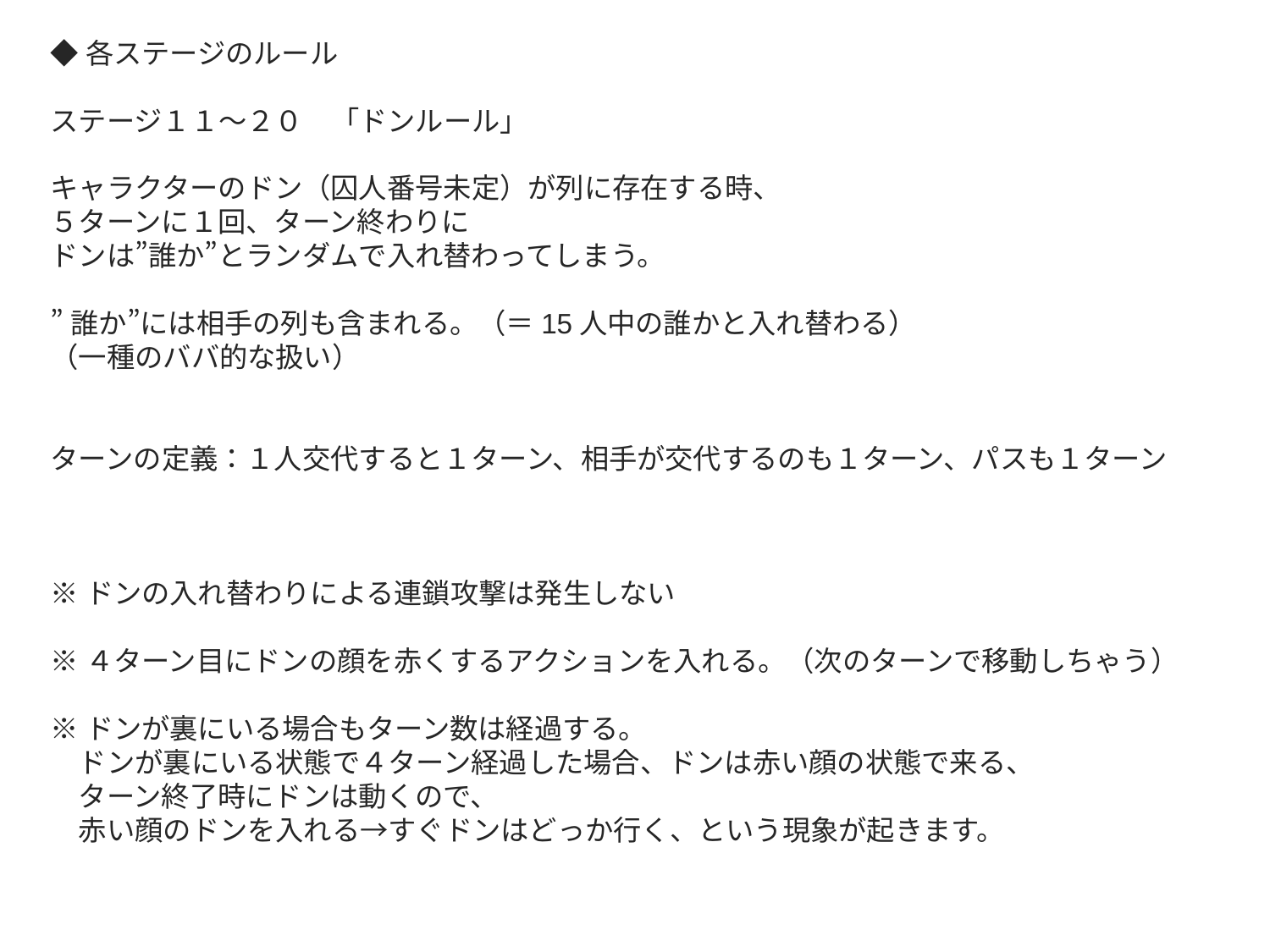

◆各ステージのルール

ステージ１１〜２０　「ドンルール」

キャラクターのドン（囚人番号未定）が列に存在する時、
５ターンに１回、ターン終わりに
ドンは”誰か”とランダムで入れ替わってしまう。

”誰か”には相手の列も含まれる。（＝15人中の誰かと入れ替わる）
（一種のババ的な扱い）

ターンの定義：１人交代すると１ターン、相手が交代するのも１ターン、パスも１ターン

※ドンの入れ替わりによる連鎖攻撃は発生しない

※４ターン目にドンの顔を赤くするアクションを入れる。（次のターンで移動しちゃう）

※ドンが裏にいる場合もターン数は経過する。
　ドンが裏にいる状態で４ターン経過した場合、ドンは赤い顔の状態で来る、
　ターン終了時にドンは動くので、
　赤い顔のドンを入れる→すぐドンはどっか行く、という現象が起きます。